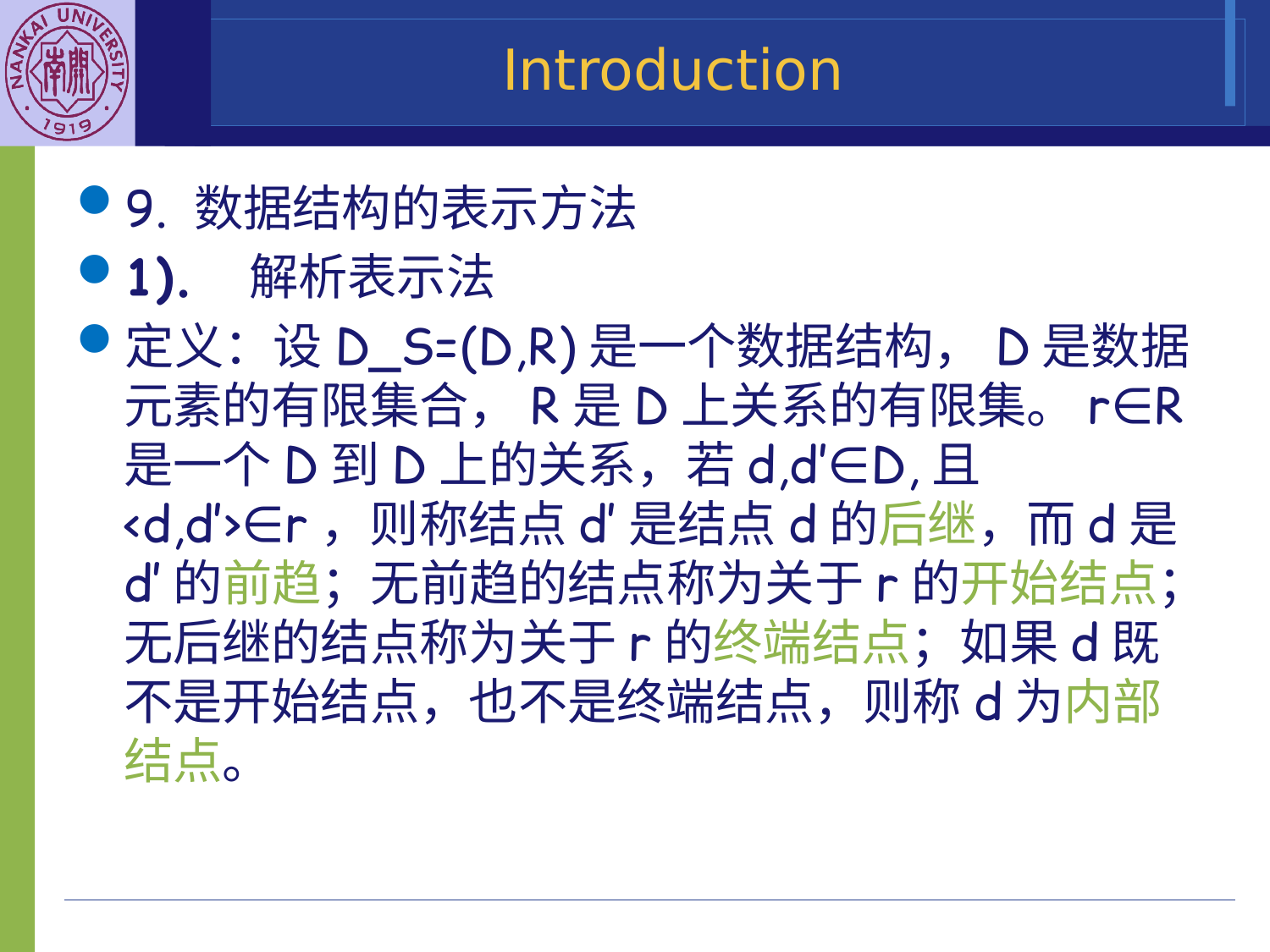

# Introduction
9. 数据结构的表示方法
1).  解析表示法
定义：设D_S=(D,R)是一个数据结构，D是数据元素的有限集合，R是D上关系的有限集。r∈R是一个D到D上的关系，若d,d’∈D,且<d,d’>∈r，则称结点d’是结点d的后继，而d是d’的前趋；无前趋的结点称为关于r的开始结点；无后继的结点称为关于r的终端结点；如果d既不是开始结点，也不是终端结点，则称d为内部结点。
27